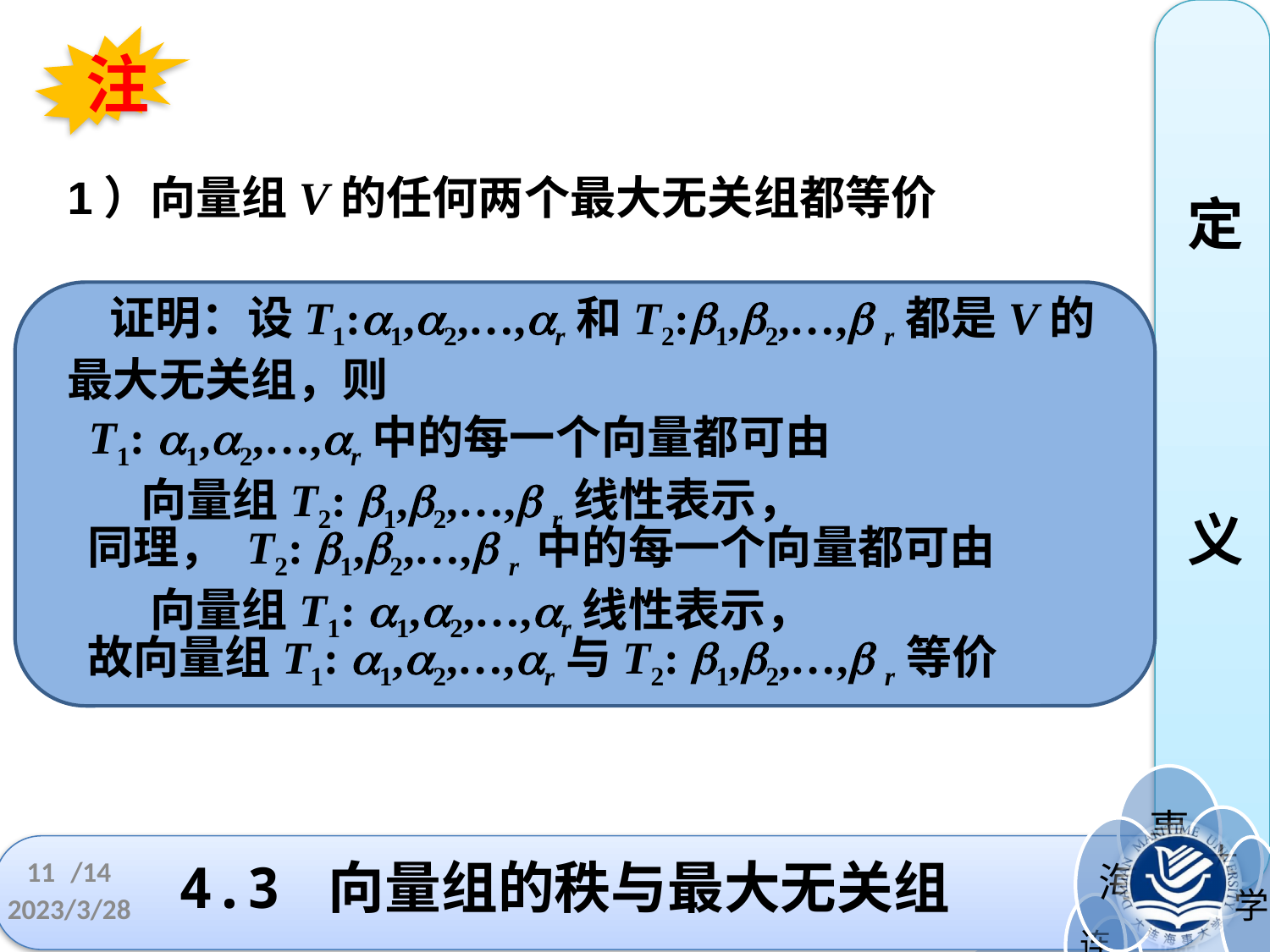

定

义
注
1）向量组V的任何两个最大无关组都等价

   证明：设T1:α1,α2,…,αr和T2:β1,β2,…,β r都是V的最大无关组，则
T1: α1,α2,…,αr中的每一个向量都可由
    向量组T2: β1,β2,…,β r线性表示，
同理， T2: β1,β2,…,β r 中的每一个向量都可由
     向量组T1: α1,α2,…,αr线性表示，
故向量组T1: α1,α2,…,αr与T2: β1,β2,…,β r等价
11
# 4.3 向量组的秩与最大无关组
/14
2023/3/28